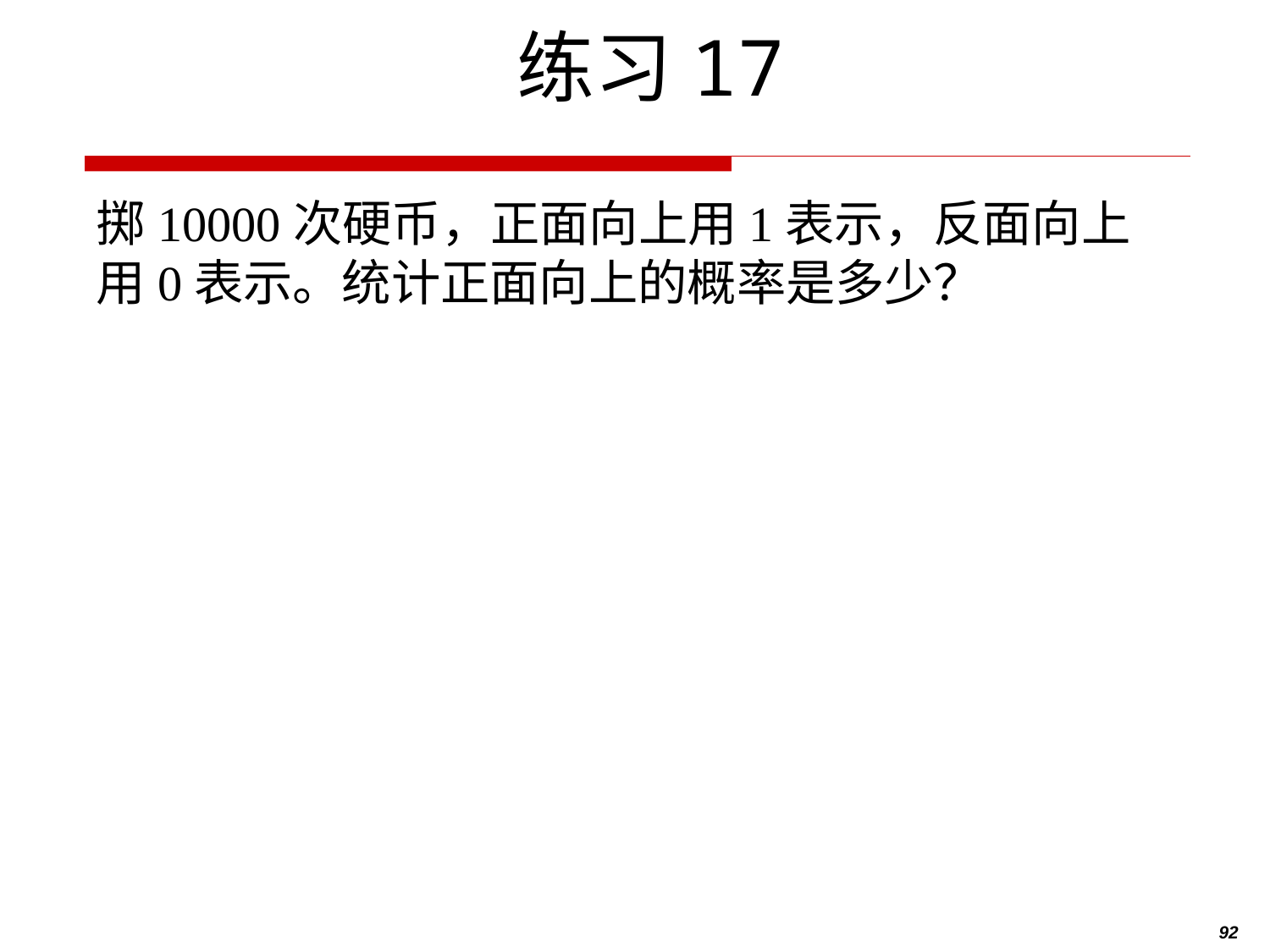

# 练习17
掷10000次硬币，正面向上用1表示，反面向上用0表示。统计正面向上的概率是多少？

92